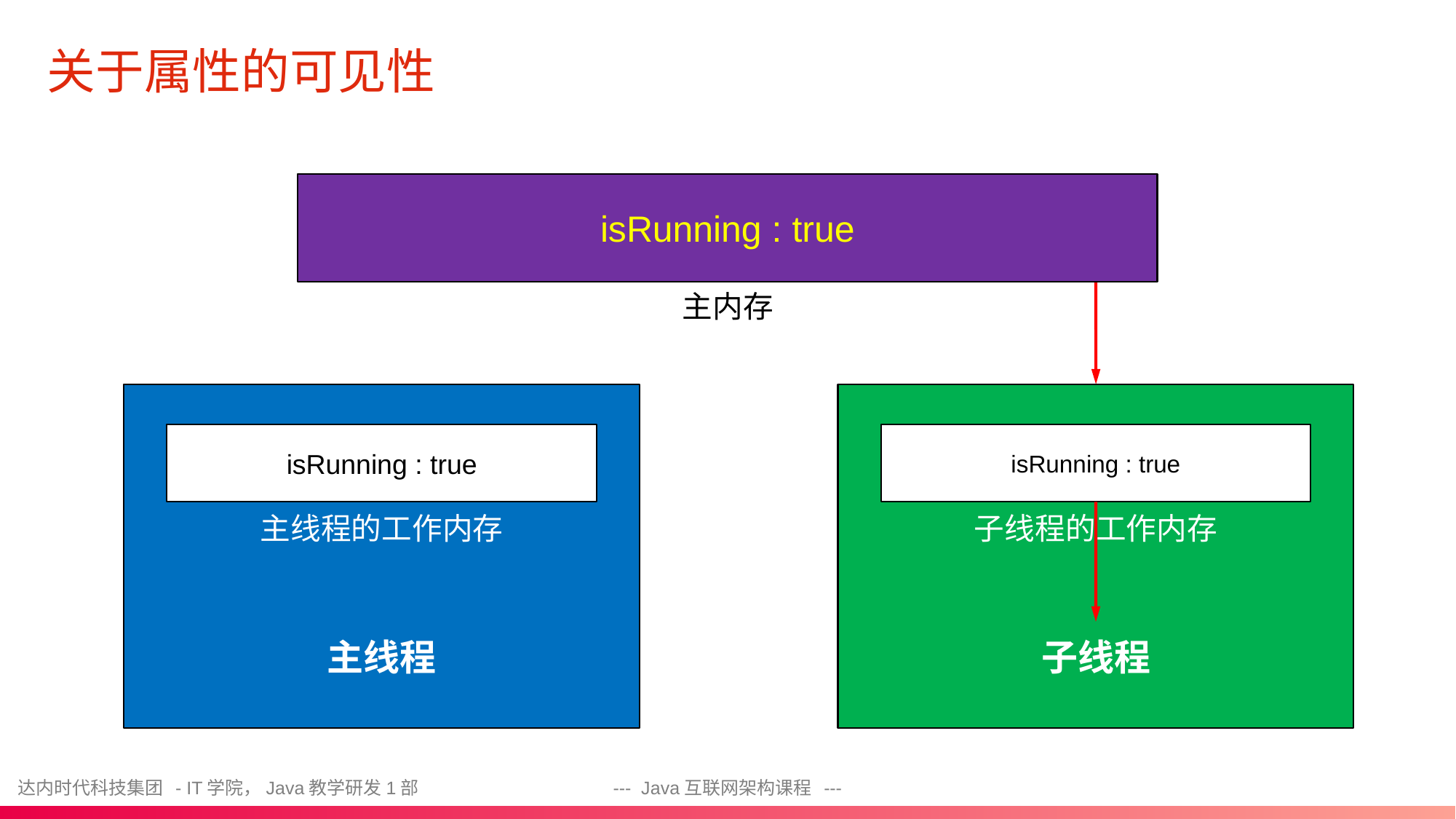

# 关于属性的可见性
isRunning : true
主内存

isRunning : true
isRunning : true
主线程的工作内存
子线程的工作内存
主线程
子线程